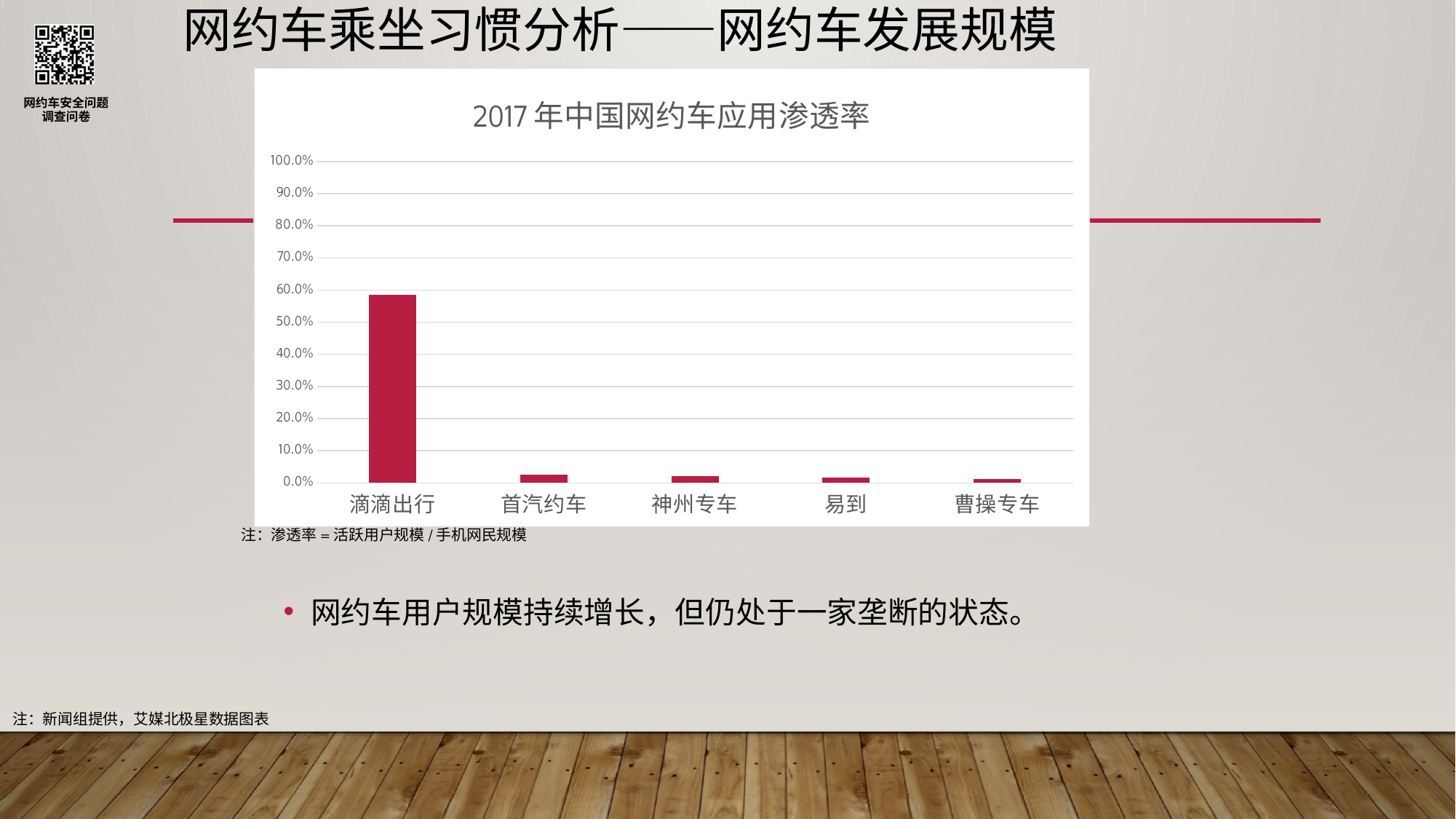

# 网约车乘坐习惯分析——网约车发展规模

### Chart: 2017年中国网约车应用渗透率

| Category | 系列 1 |
|---|---|
| 滴滴出行 | 0.5860000000000001 |
| 首汽约车 | 0.026000000000000002 |
| 神州专车 | 0.022000000000000016 |
| 易到 | 0.01600000000000004 |
| 曹操专车 | 0.012999999999999998 |
注：渗透率=活跃用户规模/手机网民规模
网约车用户规模持续增长，但仍处于一家垄断的状态。
注：新闻组提供，艾媒北极星数据图表